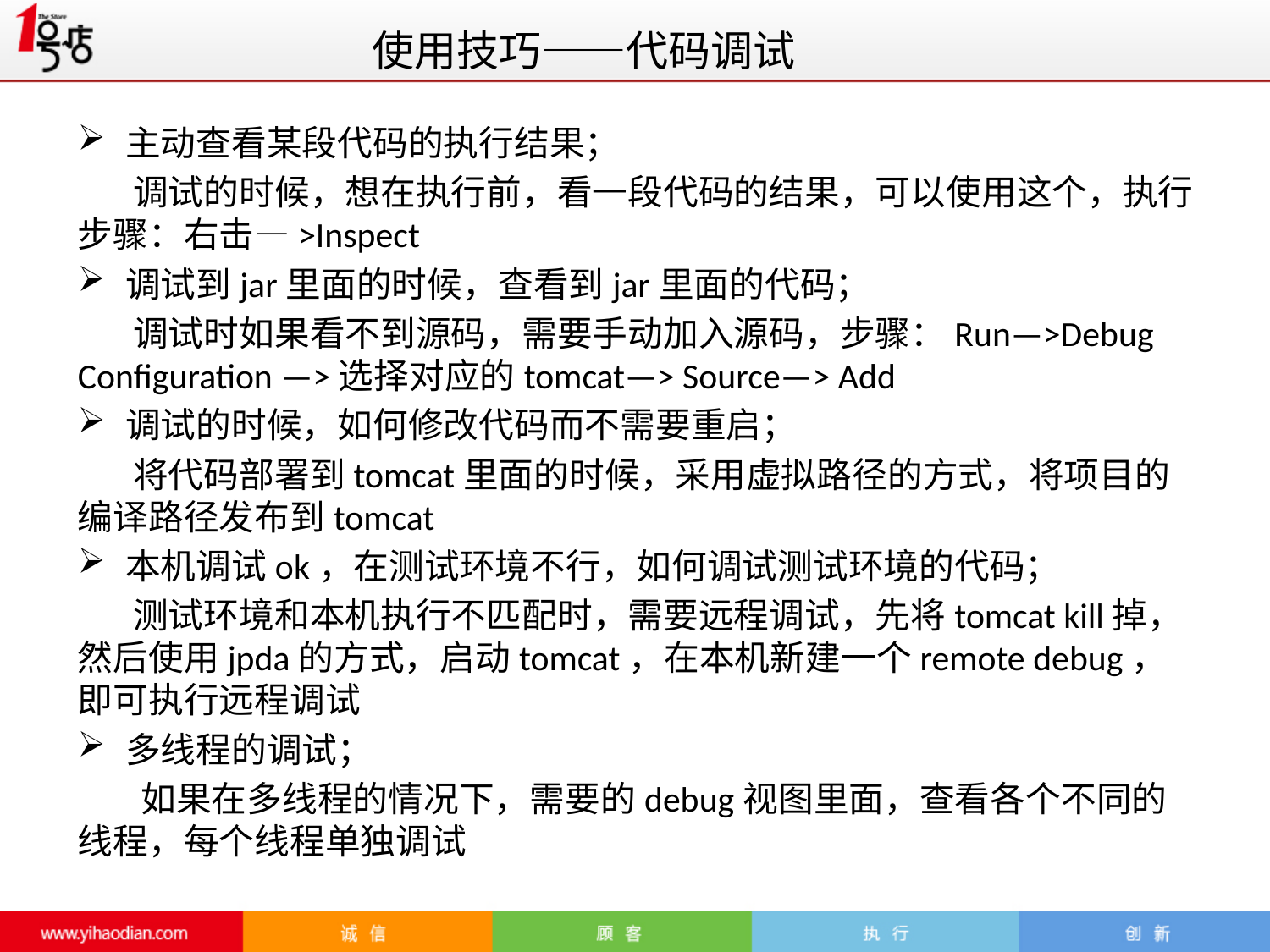

# 使用技巧——代码调试
主动查看某段代码的执行结果；
      调试的时候，想在执行前，看一段代码的结果，可以使用这个，执行步骤：右击—>Inspect
调试到jar里面的时候，查看到jar里面的代码；
      调试时如果看不到源码，需要手动加入源码，步骤：Run—>Debug Configuration —>选择对应的tomcat—> Source—> Add
调试的时候，如何修改代码而不需要重启；
      将代码部署到tomcat里面的时候，采用虚拟路径的方式，将项目的编译路径发布到tomcat
本机调试ok，在测试环境不行，如何调试测试环境的代码；
      测试环境和本机执行不匹配时，需要远程调试，先将tomcat kill掉，然后使用jpda的方式，启动tomcat，在本机新建一个remote debug，即可执行远程调试
多线程的调试；
       如果在多线程的情况下，需要的debug视图里面，查看各个不同的线程，每个线程单独调试